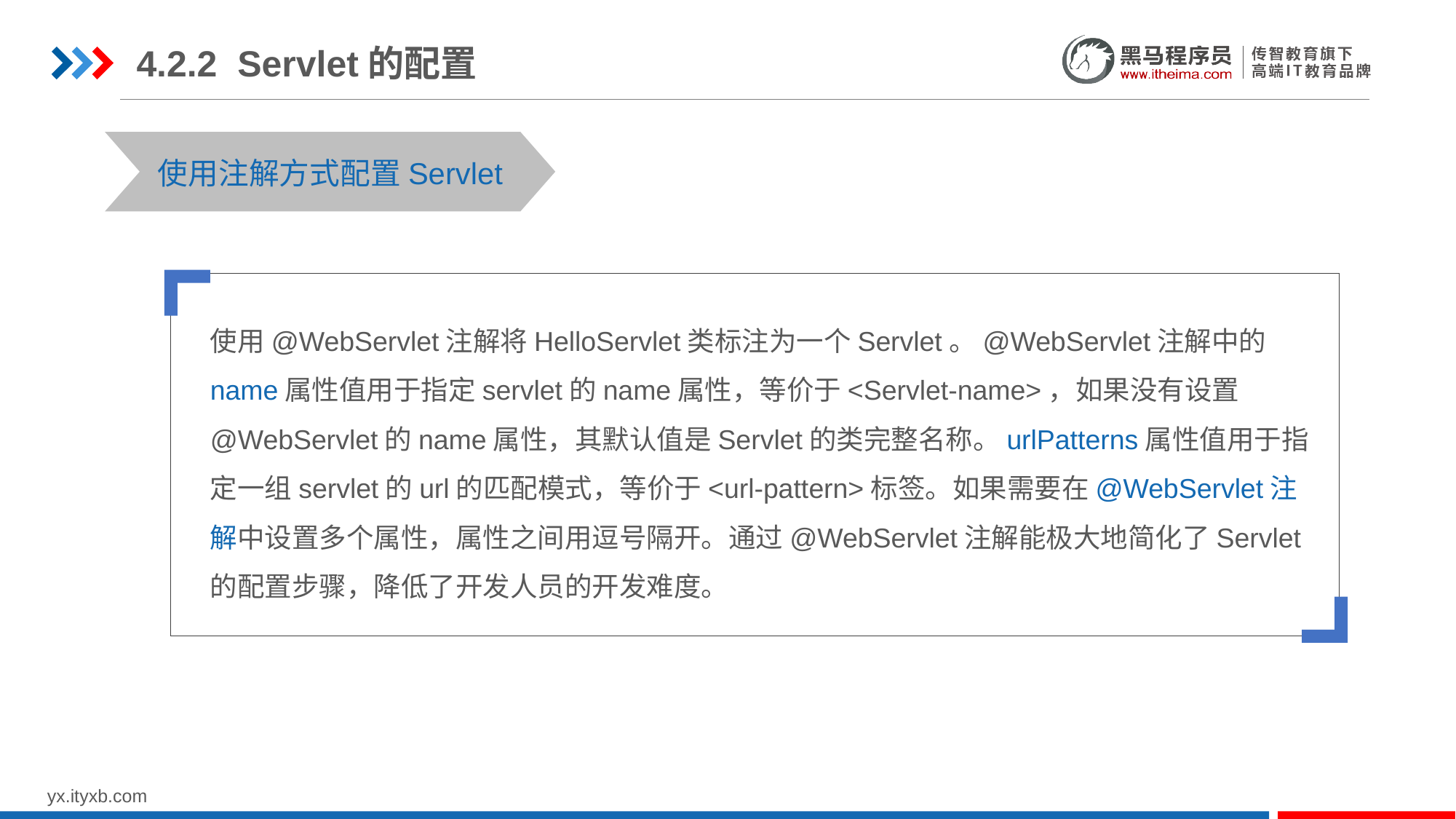

4.2.2  Servlet的配置

使用注解方式配置Servlet

使用@WebServlet注解将HelloServlet类标注为一个Servlet。@WebServlet注解中的name属性值用于指定servlet的name属性，等价于<Servlet-name>，如果没有设置@WebServlet的name属性，其默认值是Servlet的类完整名称。urlPatterns属性值用于指定一组servlet的url的匹配模式，等价于<url-pattern>标签。如果需要在@WebServlet注解中设置多个属性，属性之间用逗号隔开。通过@WebServlet注解能极大地简化了Servlet的配置步骤，降低了开发人员的开发难度。